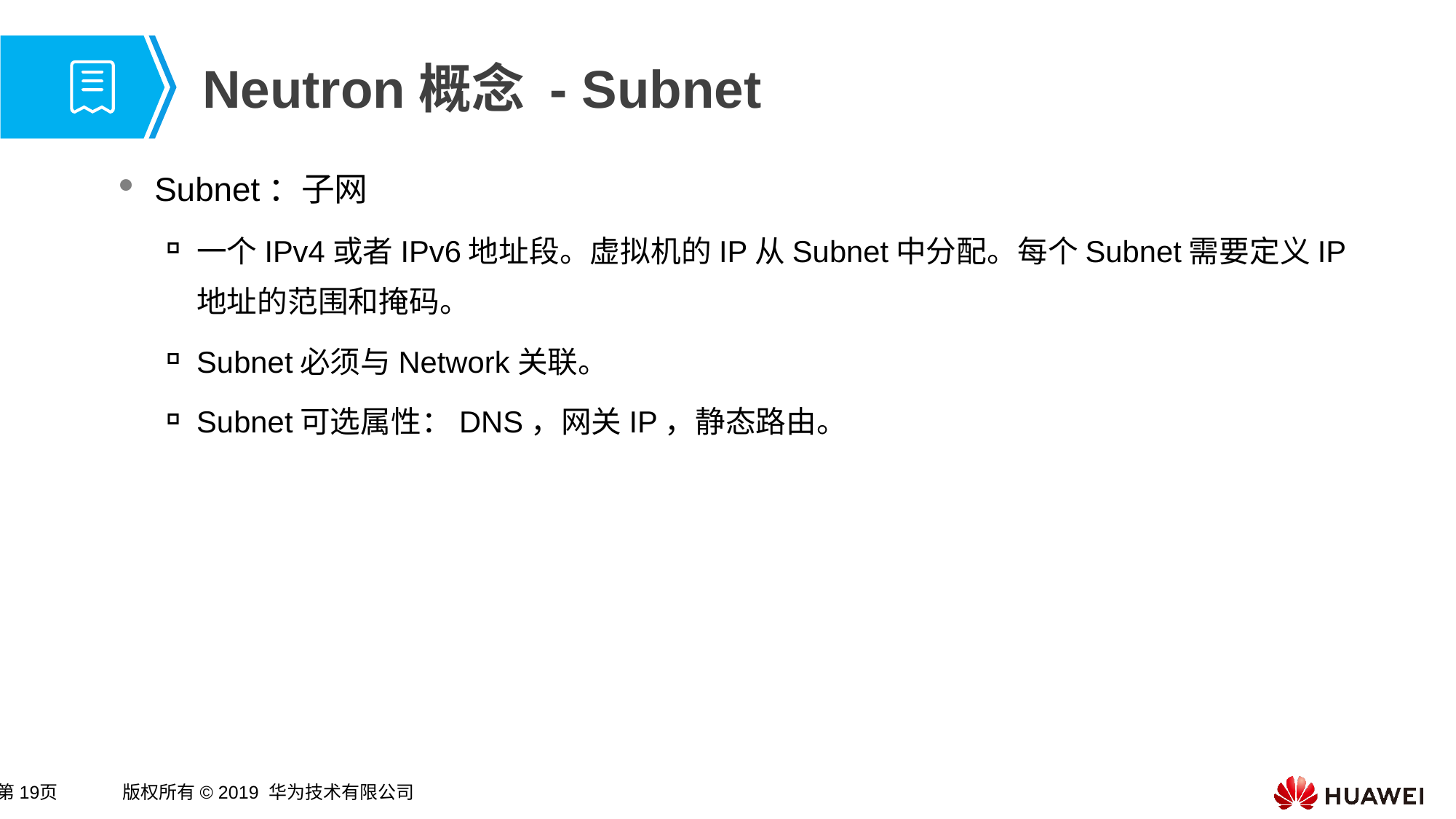

# Neutron概念 - Subnet
Subnet：子网
一个IPv4或者IPv6地址段。虚拟机的IP从Subnet中分配。每个Subnet需要定义IP地址的范围和掩码。
Subnet必须与Network关联。
Subnet可选属性：DNS，网关IP，静态路由。